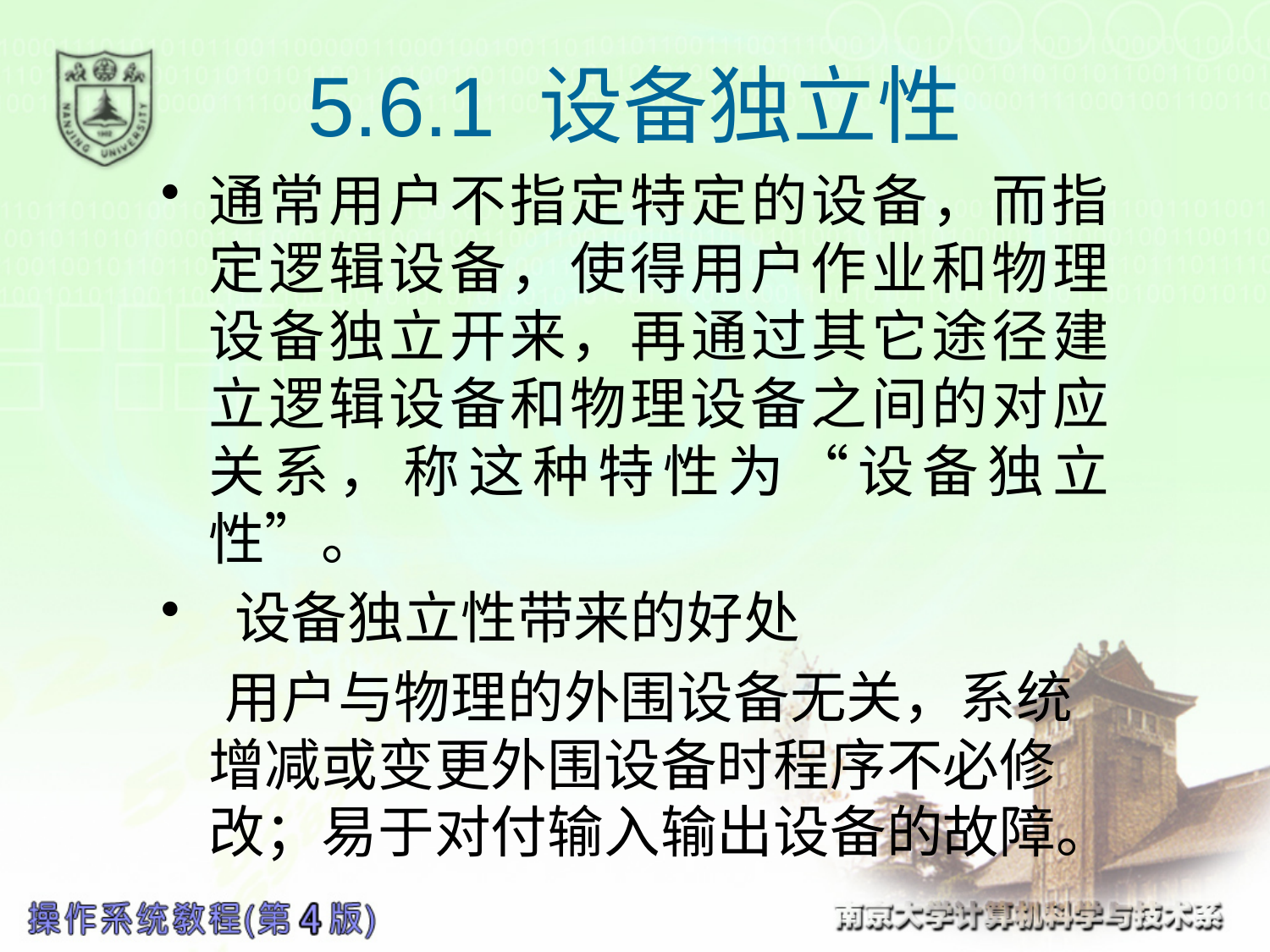

# 5.6.1 设备独立性
通常用户不指定特定的设备，而指定逻辑设备，使得用户作业和物理设备独立开来，再通过其它途径建立逻辑设备和物理设备之间的对应关系，称这种特性为“设备独立性”。
 设备独立性带来的好处
    用户与物理的外围设备无关，系统增减或变更外围设备时程序不必修改；易于对付输入输出设备的故障。